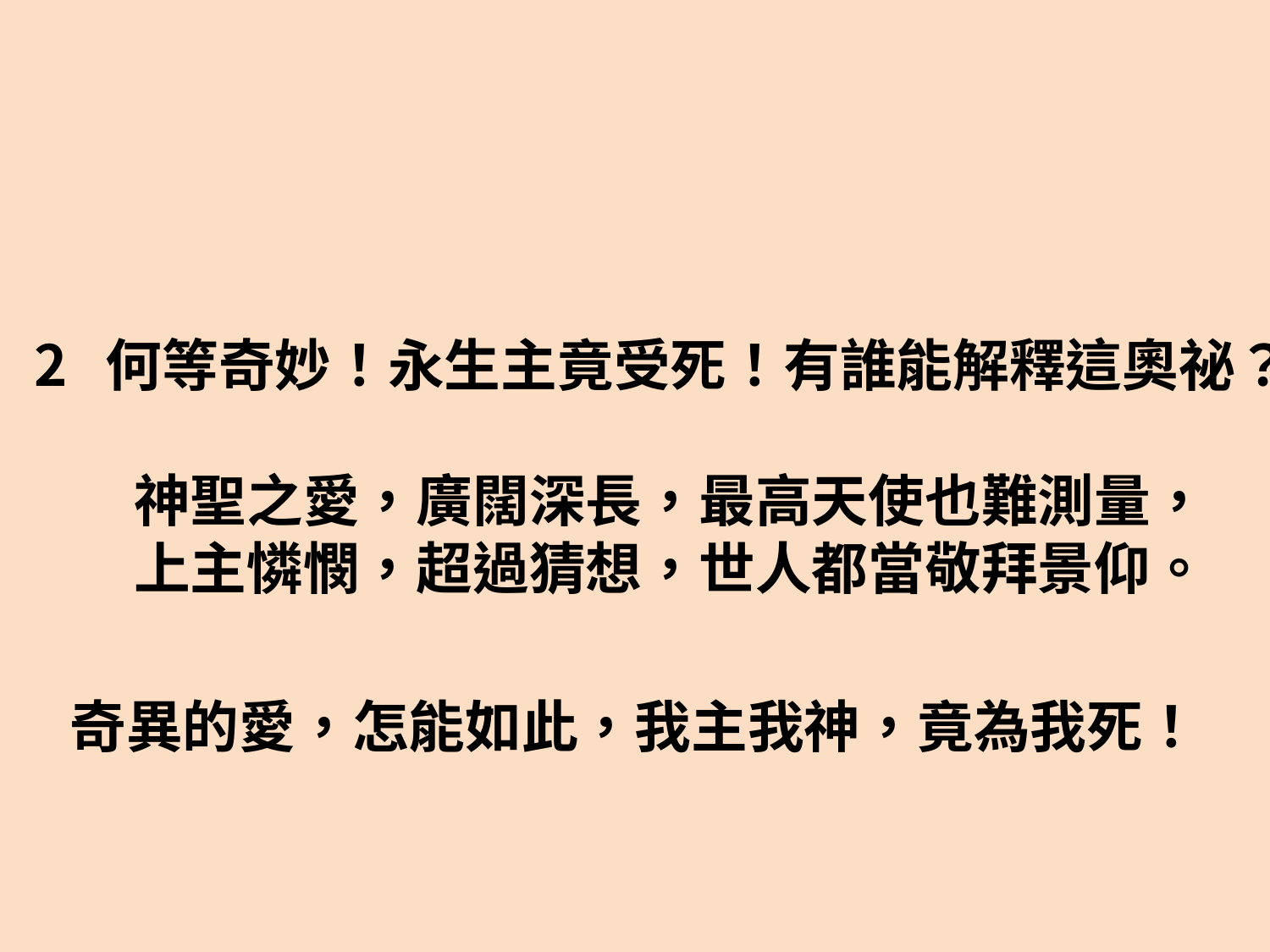

#
何等奇妙！永生主竟受死！有誰能解釋這奧祕？
神聖之愛，廣闊深長，最高天使也難測量，
上主憐憫，超過猜想，世人都當敬拜景仰。

奇異的愛，怎能如此，我主我神，竟為我死！